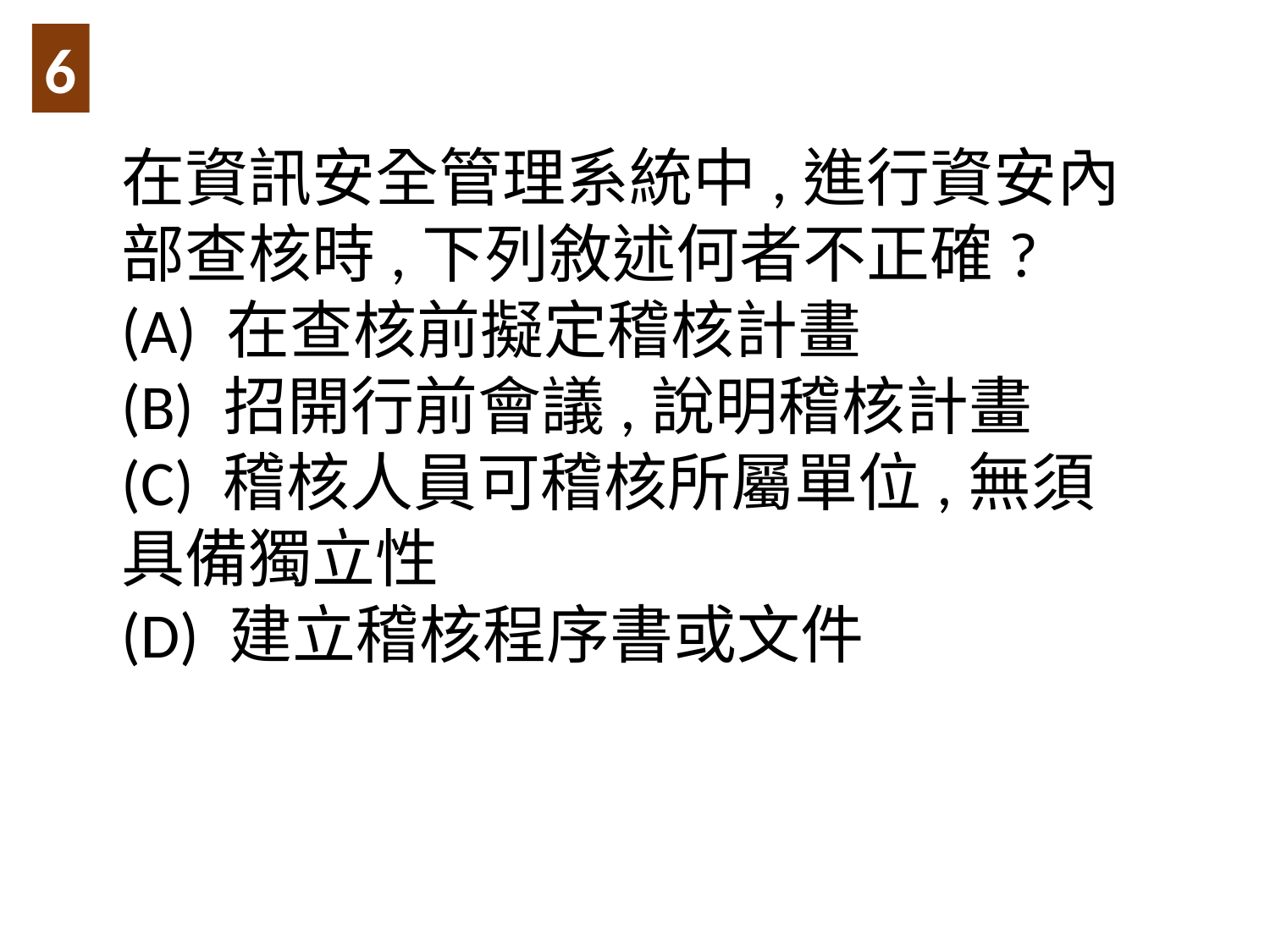

6
在資訊安全管理系統中,進行資安內部查核時,下列敘述何者不正確?
(A) 在查核前擬定稽核計畫
(B) 招開行前會議,說明稽核計畫
(C) 稽核人員可稽核所屬單位,無須具備獨立性
(D) 建立稽核程序書或文件